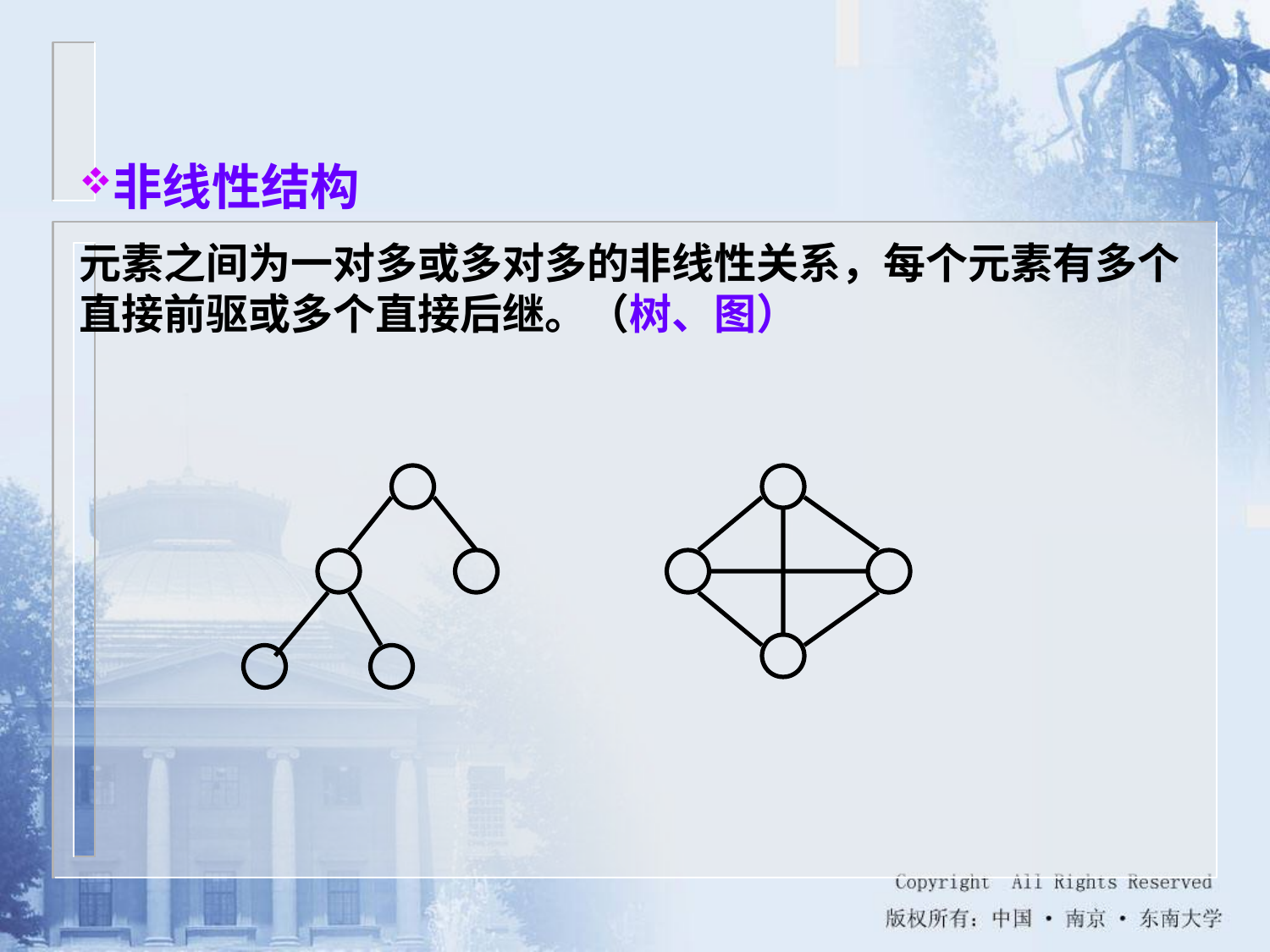

非线性结构
元素之间为一对多或多对多的非线性关系，每个元素有多个直接前驱或多个直接后继。（树、图）